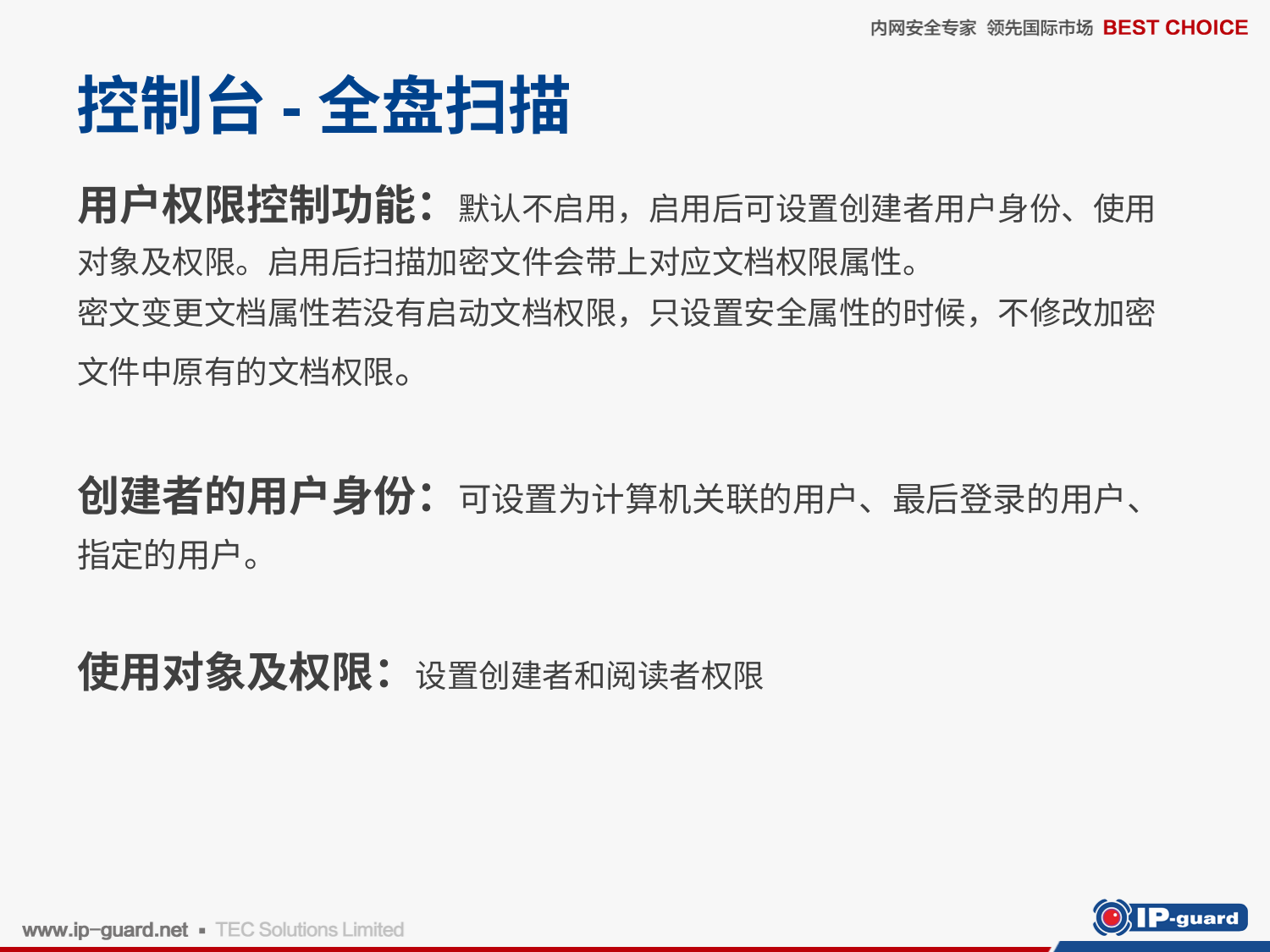

# 控制台-全盘扫描
用户权限控制功能：默认不启用，启用后可设置创建者用户身份、使用对象及权限。启用后扫描加密文件会带上对应文档权限属性。
密文变更文档属性若没有启动文档权限，只设置安全属性的时候，不修改加密文件中原有的文档权限。

创建者的用户身份：可设置为计算机关联的用户、最后登录的用户、指定的用户。

使用对象及权限：设置创建者和阅读者权限